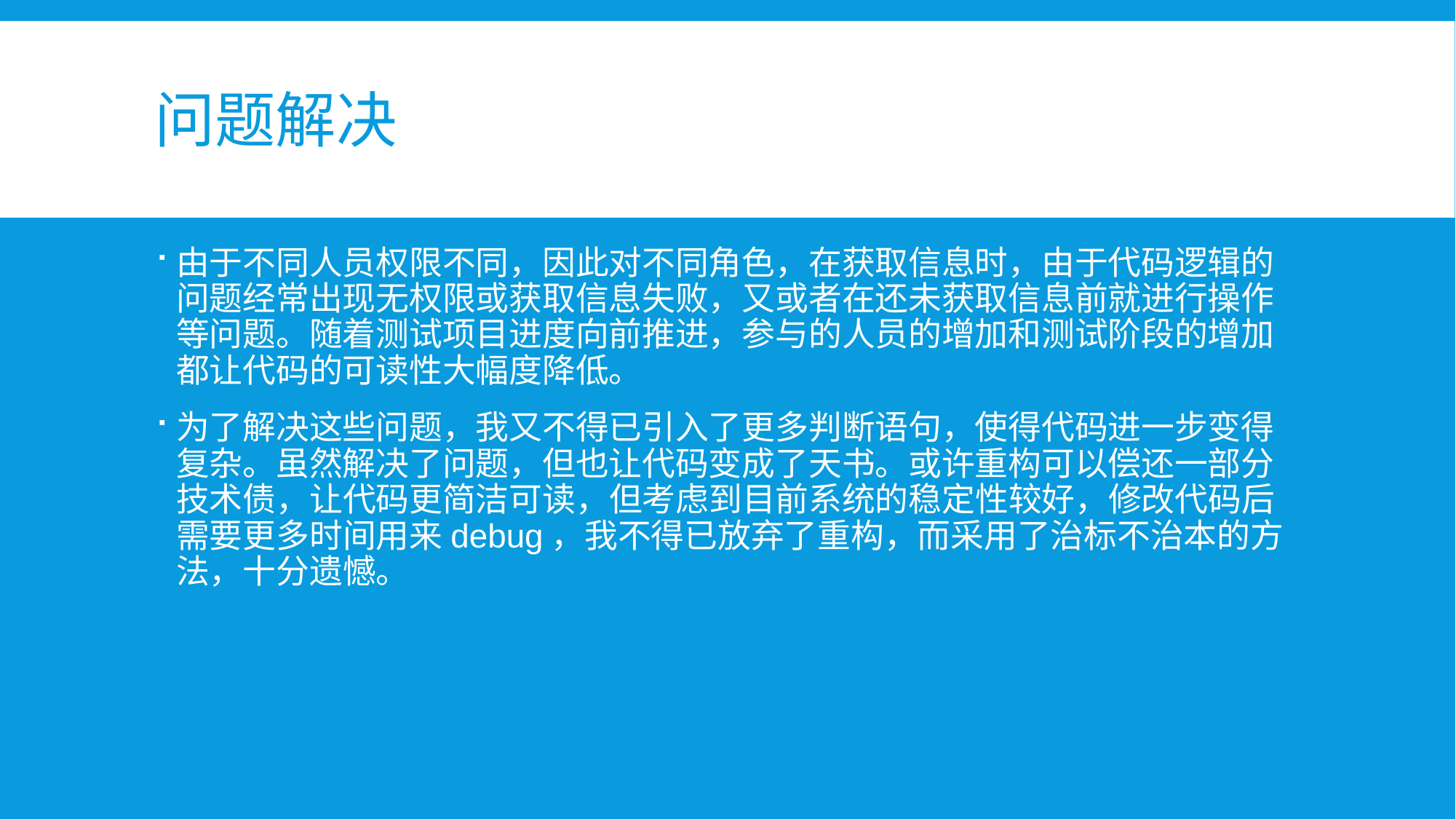

# 问题解决
由于不同人员权限不同，因此对不同角色，在获取信息时，由于代码逻辑的问题经常出现无权限或获取信息失败，又或者在还未获取信息前就进行操作等问题。随着测试项目进度向前推进，参与的人员的增加和测试阶段的增加都让代码的可读性大幅度降低。
为了解决这些问题，我又不得已引入了更多判断语句，使得代码进一步变得复杂。虽然解决了问题，但也让代码变成了天书。或许重构可以偿还一部分技术债，让代码更简洁可读，但考虑到目前系统的稳定性较好，修改代码后需要更多时间用来debug，我不得已放弃了重构，而采用了治标不治本的方法，十分遗憾。